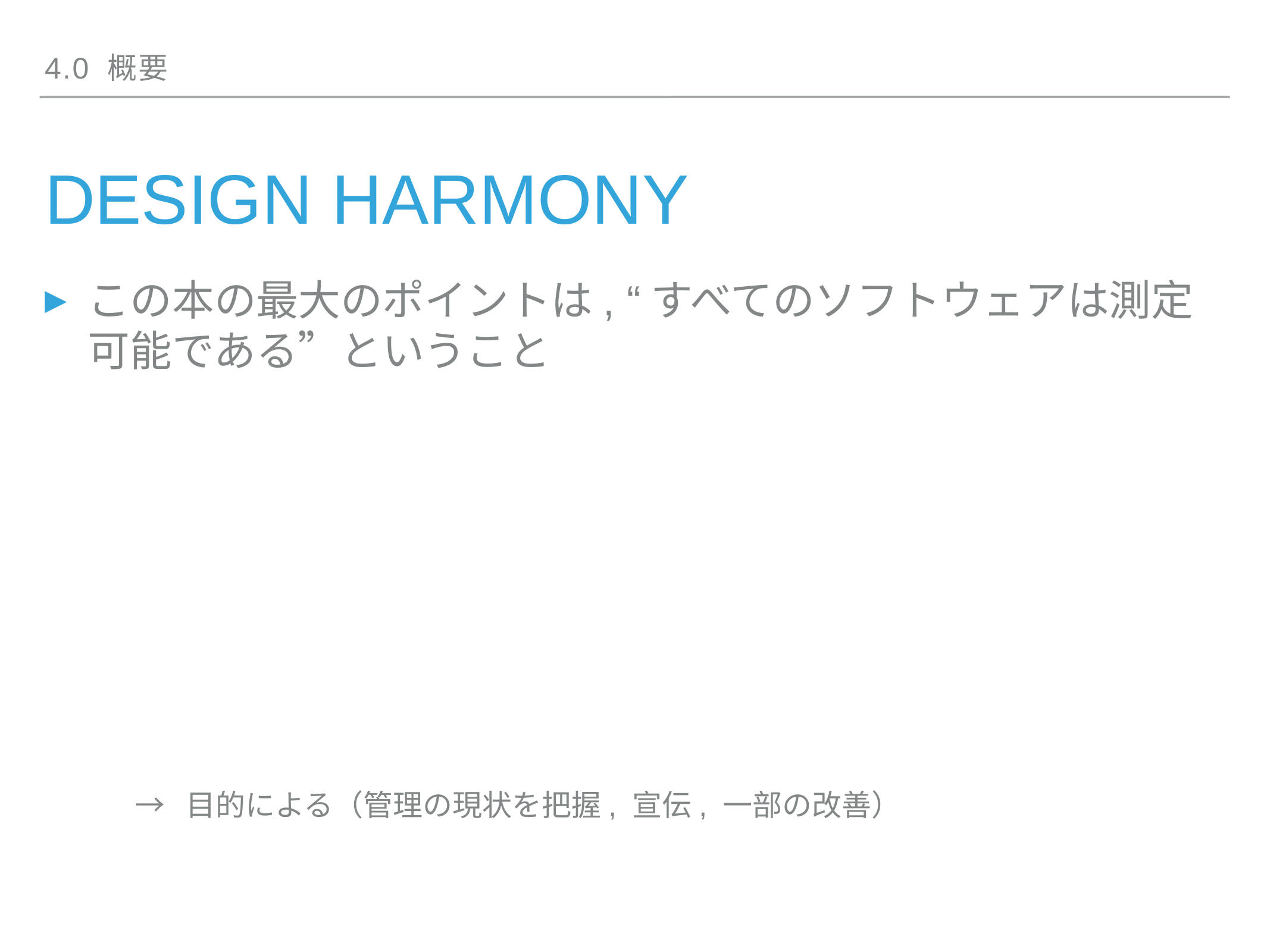

4.0 概要
# Design Harmony
この本の最大のポイントは, “すべてのソフトウェアは測定可能である”ということ
→  目的による（管理の現状を把握, 宣伝, 一部の改善）